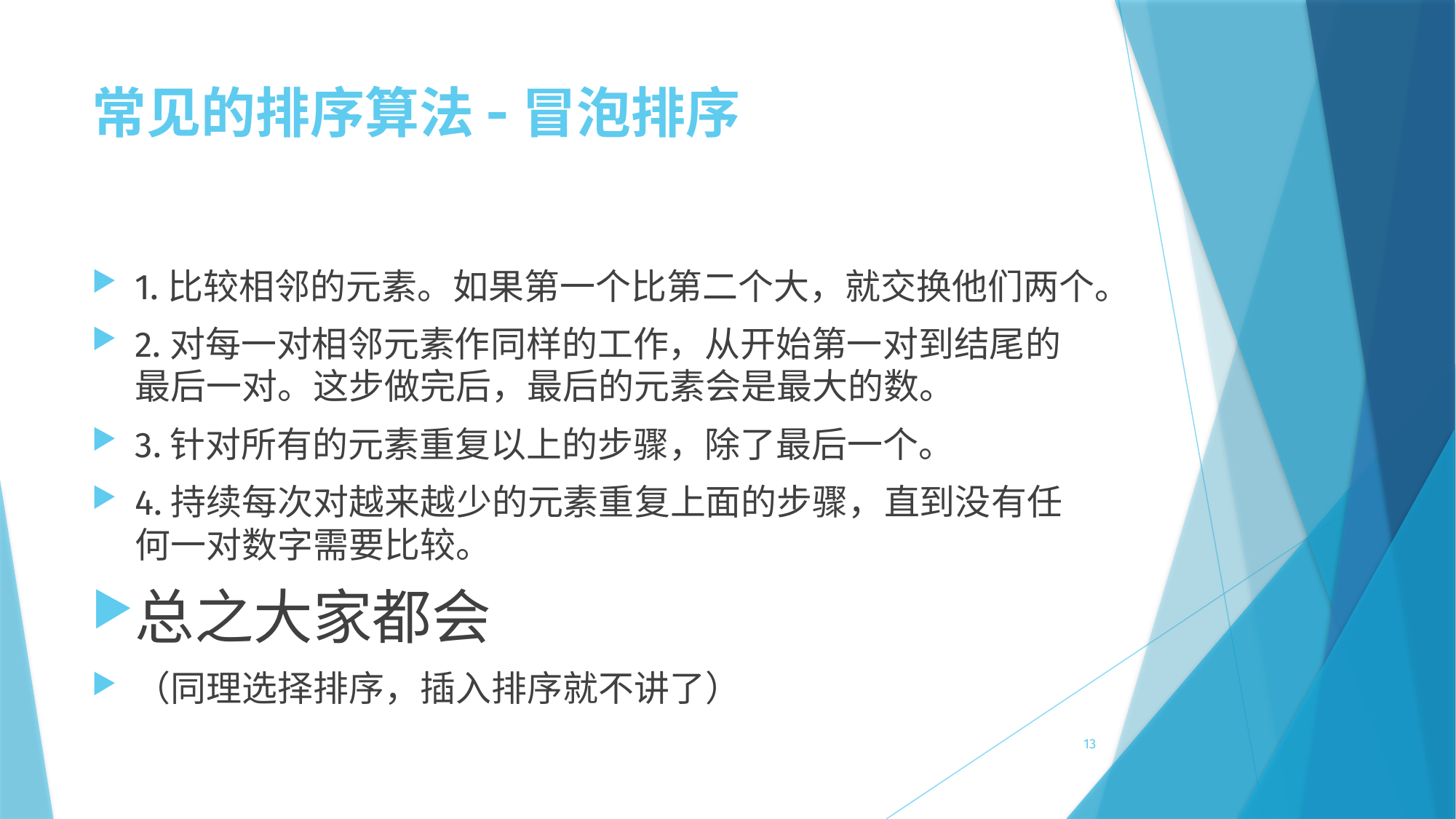

# 常见的排序算法-冒泡排序
1.比较相邻的元素。如果第一个比第二个大，就交换他们两个。
2.对每一对相邻元素作同样的工作，从开始第一对到结尾的最后一对。这步做完后，最后的元素会是最大的数。
3.针对所有的元素重复以上的步骤，除了最后一个。
4.持续每次对越来越少的元素重复上面的步骤，直到没有任何一对数字需要比较。
总之大家都会
（同理选择排序，插入排序就不讲了）
13